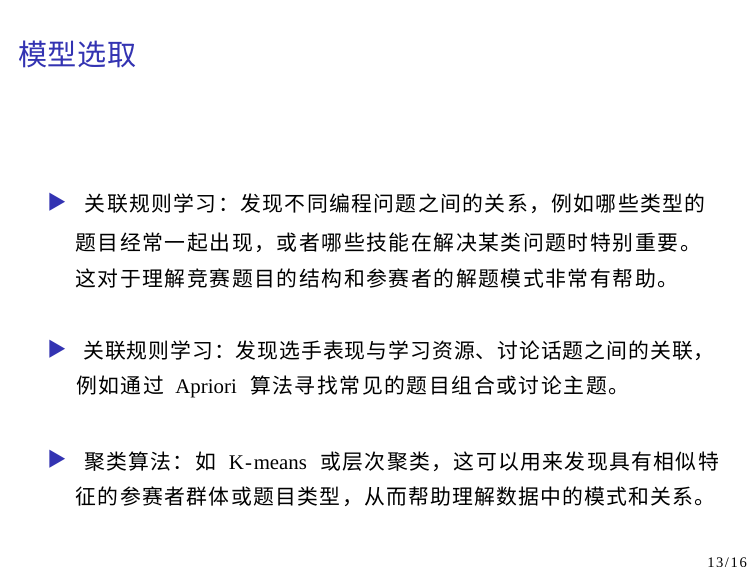

模型选取

▶ 关联规则学习：发现不同编程问题之间的关系，例如哪些类型的   题目经常一起出现，或者哪些技能在解决某类问题时特别重要。   这对于理解竞赛题目的结构和参赛者的解题模式非常有帮助。
▶ 关联规则学习：发现选手表现与学习资源、讨论话题之间的关联，  例如通过 Apriori 算法寻找常见的题目组合或讨论主题。

▶ 聚类算法：如 K-means 或层次聚类，这可以用来发现具有相似特  征的参赛者群体或题目类型，从而帮助理解数据中的模式和关系。

13/16